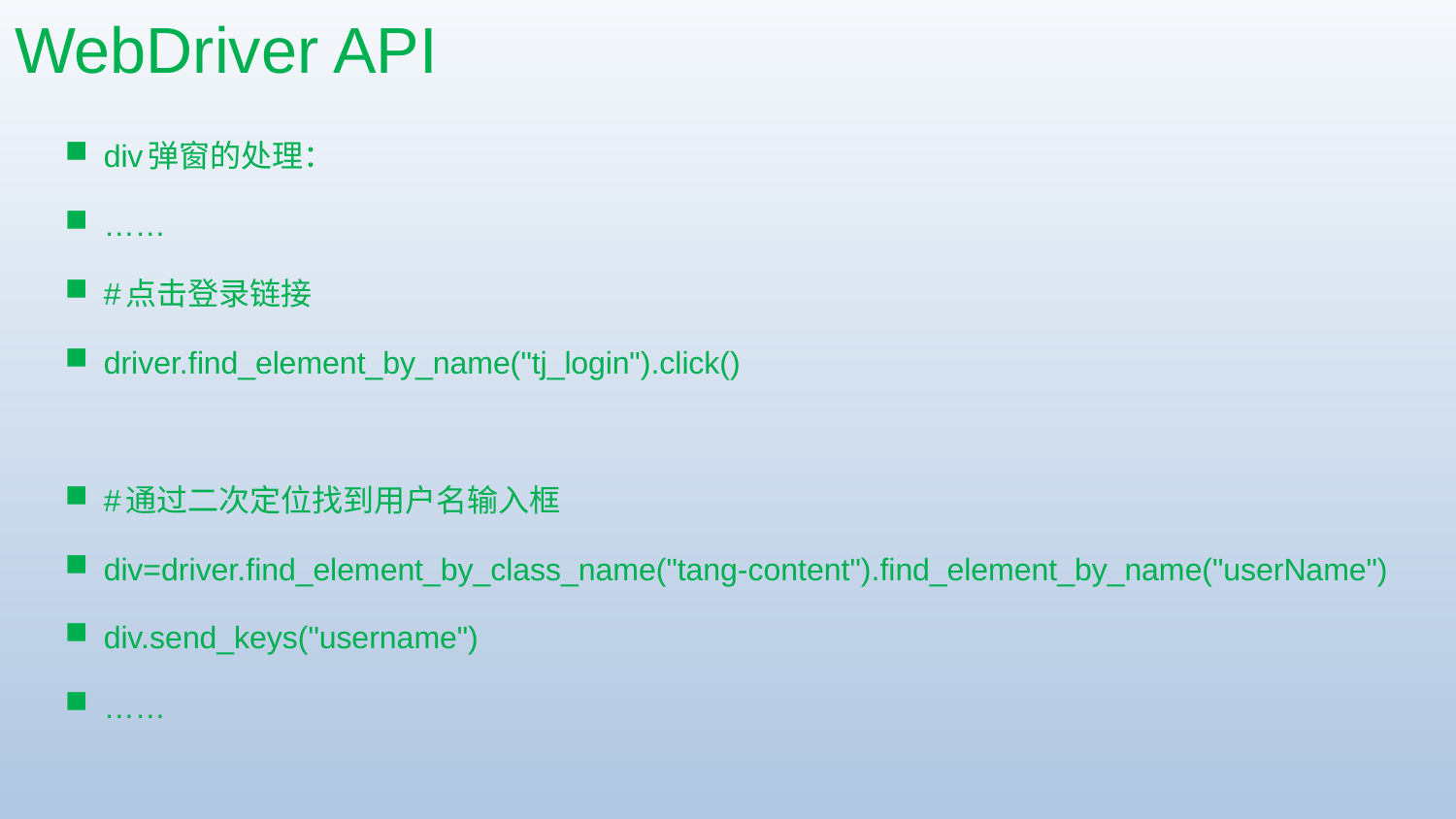

# WebDriver API
div弹窗的处理：
……
#点击登录链接
driver.find_element_by_name("tj_login").click()

#通过二次定位找到用户名输入框
div=driver.find_element_by_class_name("tang-content").find_element_by_name("userName")
div.send_keys("username")
……